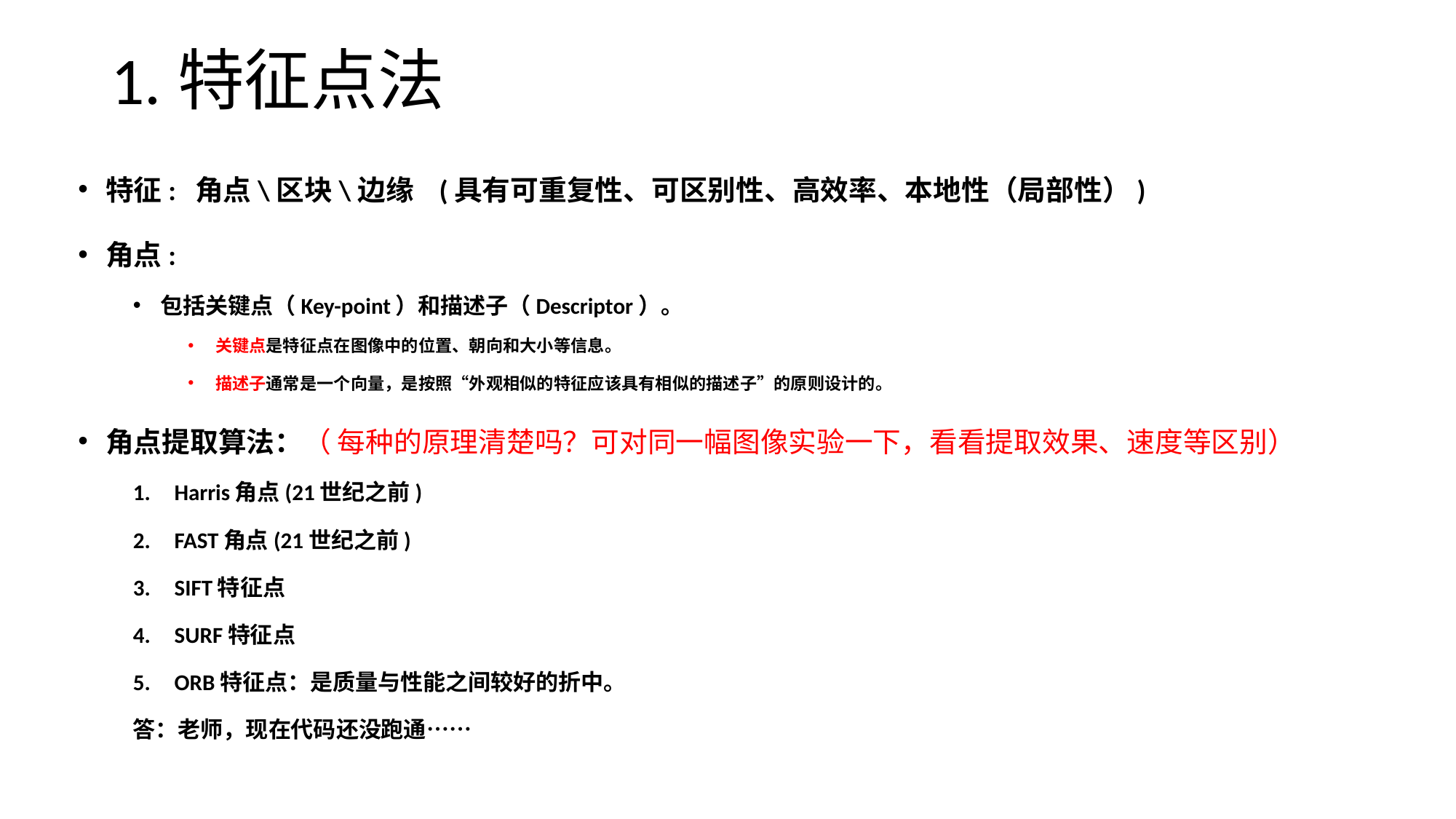

# 1.特征点法
特征:  角点\区块\边缘   (具有可重复性、可区别性、高效率、本地性（局部性）)
角点:
包括关键点（Key-point）和描述子（Descriptor）。
关键点是特征点在图像中的位置、朝向和大小等信息。
描述子通常是一个向量，是按照“外观相似的特征应该具有相似的描述子”的原则设计的。
角点提取算法：（ 每种的原理清楚吗？可对同一幅图像实验一下，看看提取效果、速度等区别）
Harris角点(21世纪之前)
FAST角点(21世纪之前)
SIFT特征点
SURF特征点
ORB特征点：是质量与性能之间较好的折中。
答：老师，现在代码还没跑通……